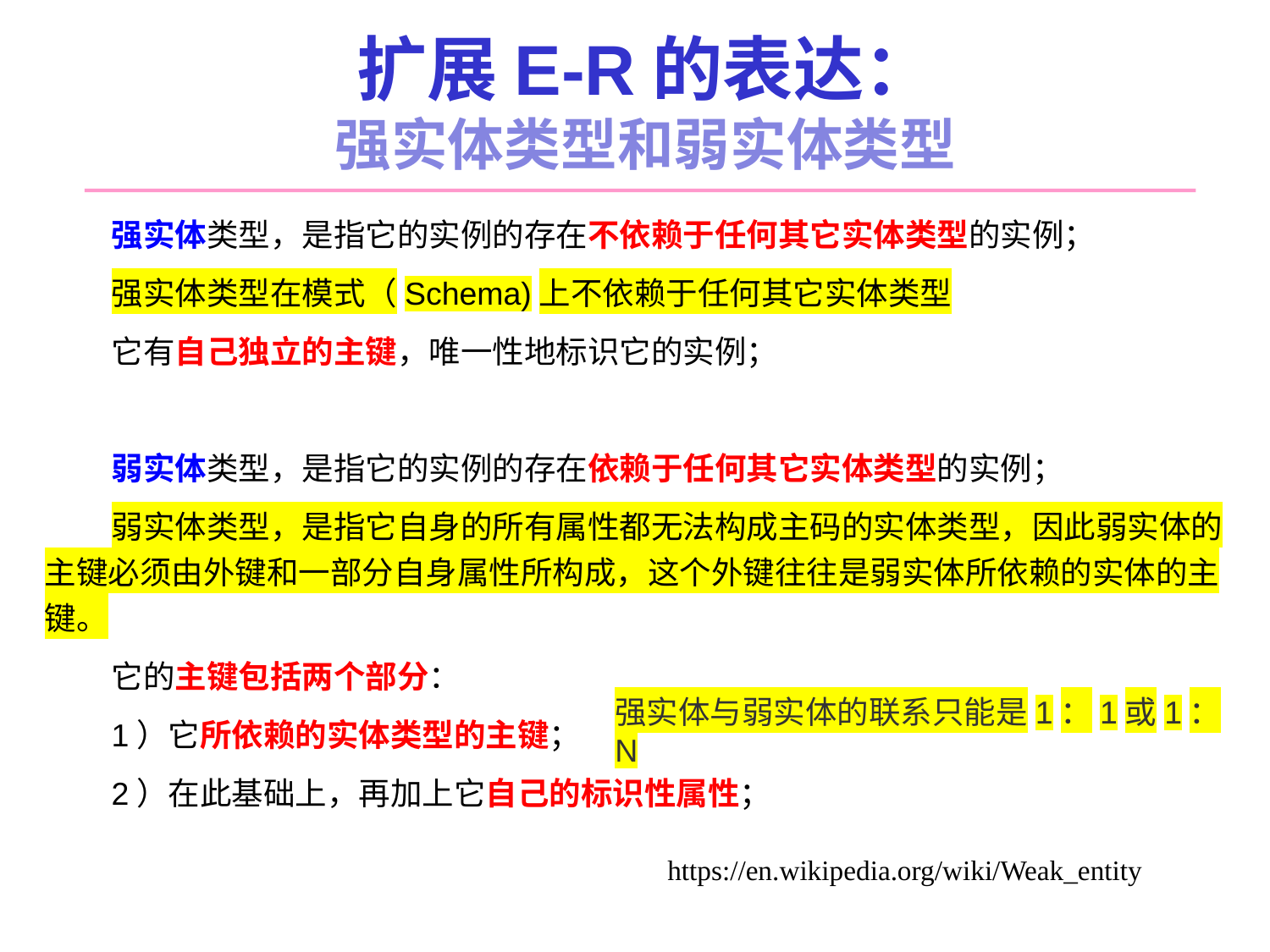

# 扩展E-R的表达： 强实体类型和弱实体类型
强实体类型，是指它的实例的存在不依赖于任何其它实体类型的实例；
强实体类型在模式（Schema)上不依赖于任何其它实体类型
它有自己独立的主键，唯一性地标识它的实例；

弱实体类型，是指它的实例的存在依赖于任何其它实体类型的实例；
弱实体类型，是指它自身的所有属性都无法构成主码的实体类型，因此弱实体的主键必须由外键和一部分自身属性所构成，这个外键往往是弱实体所依赖的实体的主键。
它的主键包括两个部分：
1）它所依赖的实体类型的主键；
2）在此基础上，再加上它自己的标识性属性；

强实体与弱实体的联系只能是1：1或1：N
https://en.wikipedia.org/wiki/Weak_entity